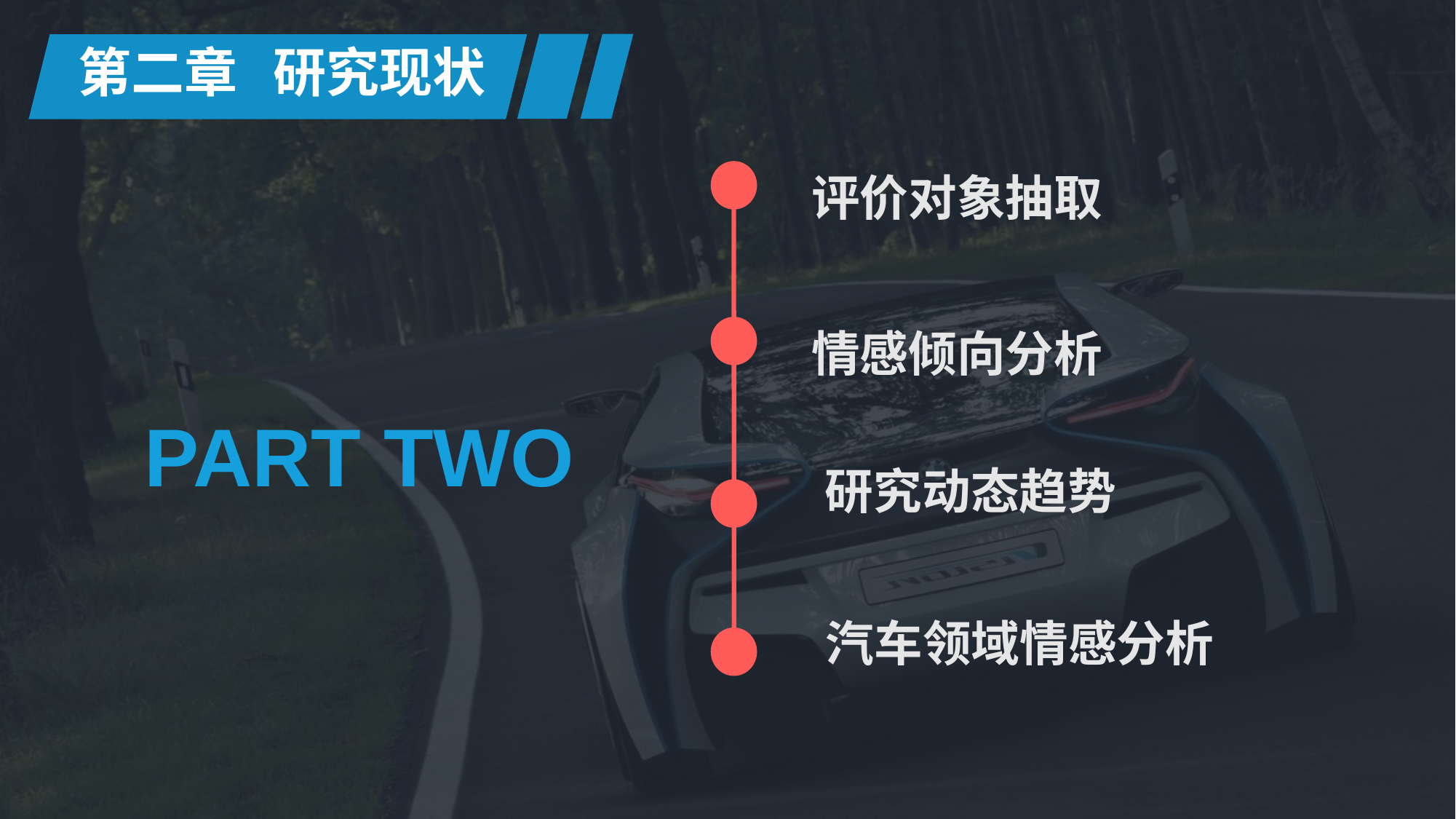

第二章   研究现状

评价对象抽取

情感倾向分析
PART TWO
研究动态趋势

汽车领域情感分析